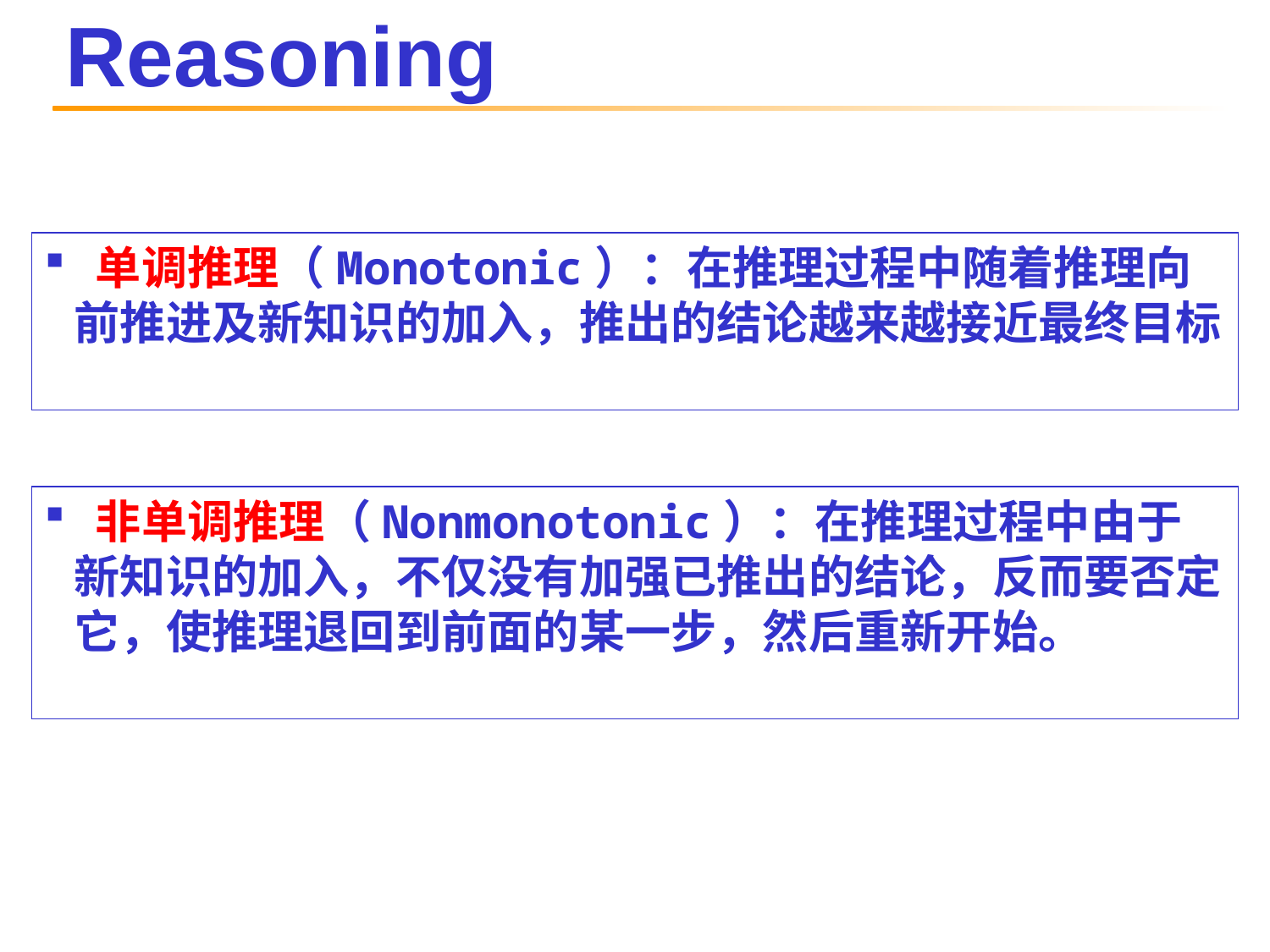

# Reasoning
 单调推理（Monotonic）：在推理过程中随着推理向前推进及新知识的加入，推出的结论越来越接近最终目标
 非单调推理（Nonmonotonic）：在推理过程中由于新知识的加入，不仅没有加强已推出的结论，反而要否定它，使推理退回到前面的某一步，然后重新开始。